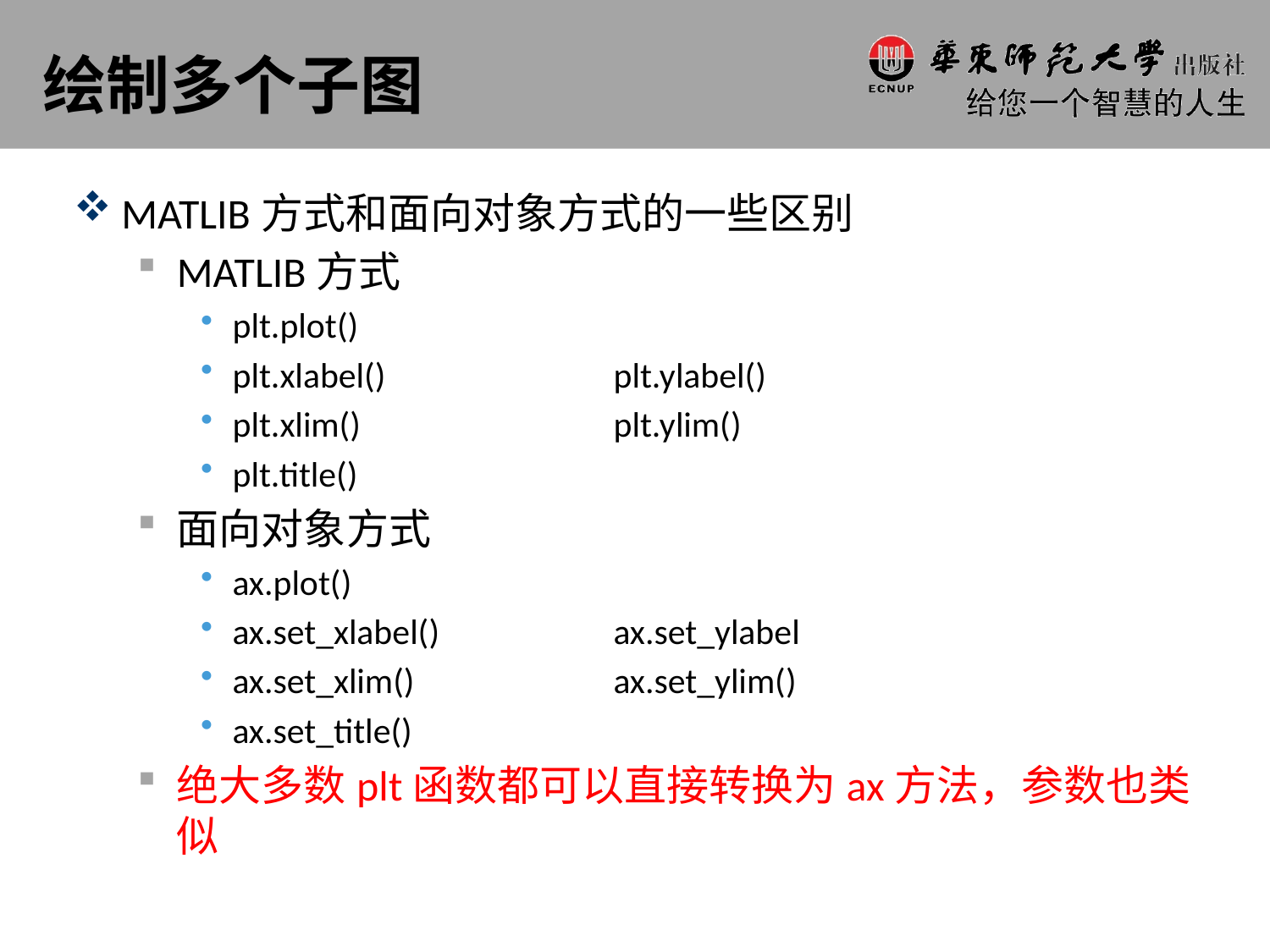

# 绘制多个子图
MATLIB方式和面向对象方式的一些区别
MATLIB方式
plt.plot()
plt.xlabel()		plt.ylabel()
plt.xlim()		plt.ylim()
plt.title()
面向对象方式
ax.plot()
ax.set_xlabel()		ax.set_ylabel
ax.set_xlim()		ax.set_ylim()
ax.set_title()
绝大多数plt函数都可以直接转换为ax方法，参数也类似